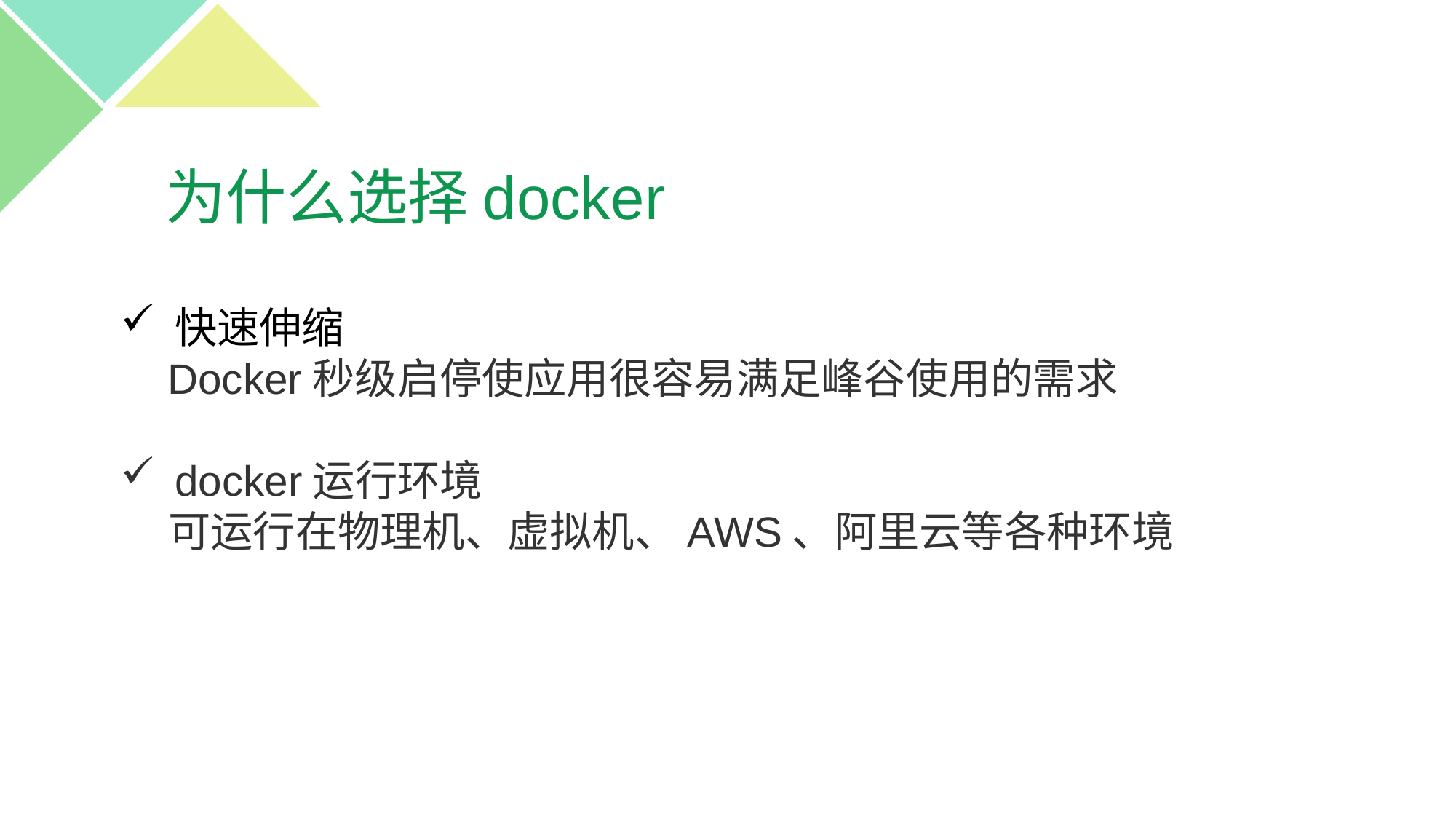

# 为什么选择docker
快速伸缩
    Docker秒级启停使应用很容易满足峰谷使用的需求

docker运行环境
    可运行在物理机、虚拟机、AWS、阿里云等各种环境